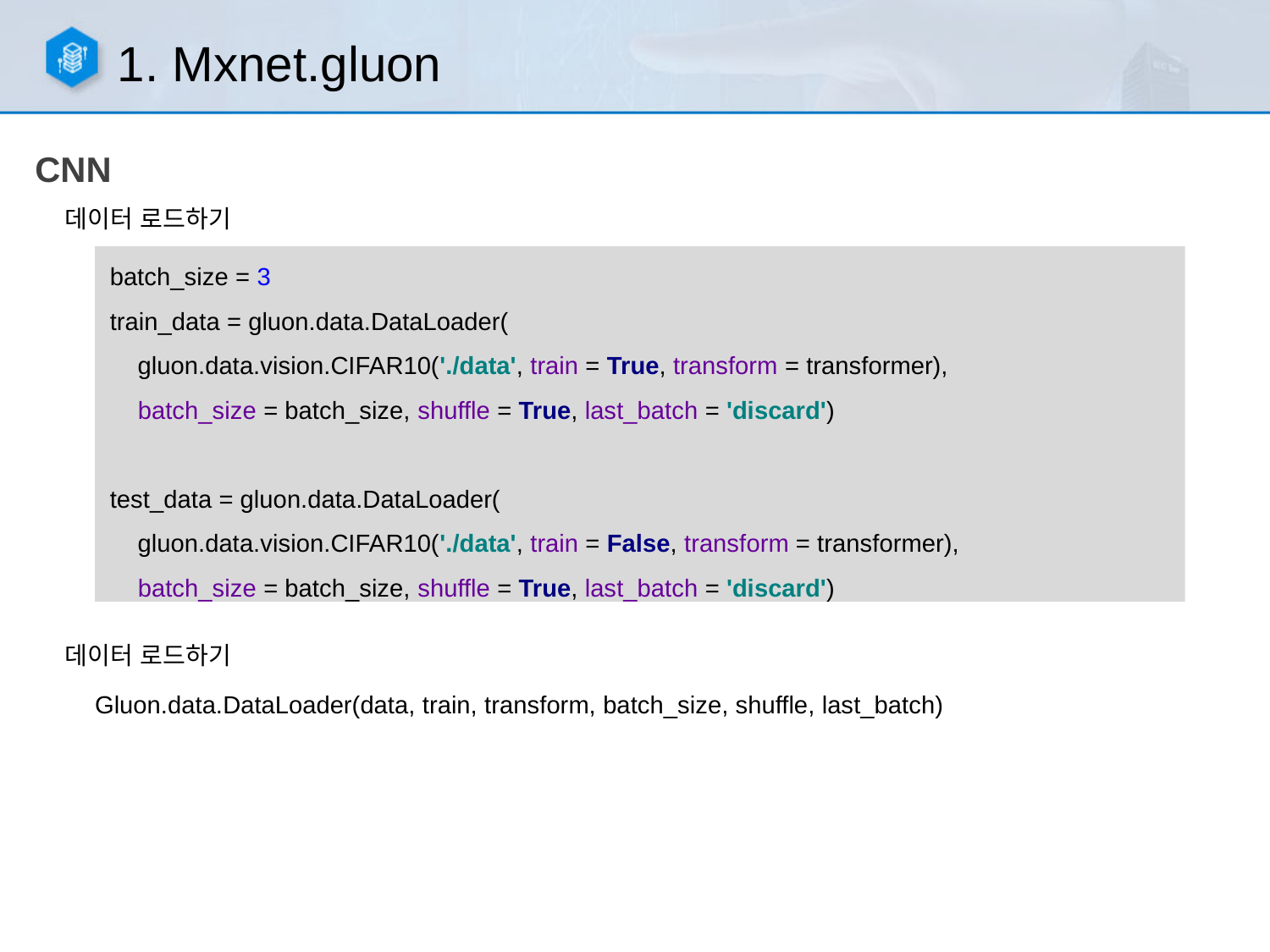

1. Mxnet.gluon
CNN
데이터 로드하기
batch_size = 3
train_data = gluon.data.DataLoader(
    gluon.data.vision.CIFAR10('./data', train = True, transform = transformer),
    batch_size = batch_size, shuffle = True, last_batch = 'discard')
test_data = gluon.data.DataLoader(
    gluon.data.vision.CIFAR10('./data', train = False, transform = transformer),
    batch_size = batch_size, shuffle = True, last_batch = 'discard')
데이터 로드하기
Gluon.data.DataLoader(data, train, transform, batch_size, shuffle, last_batch)